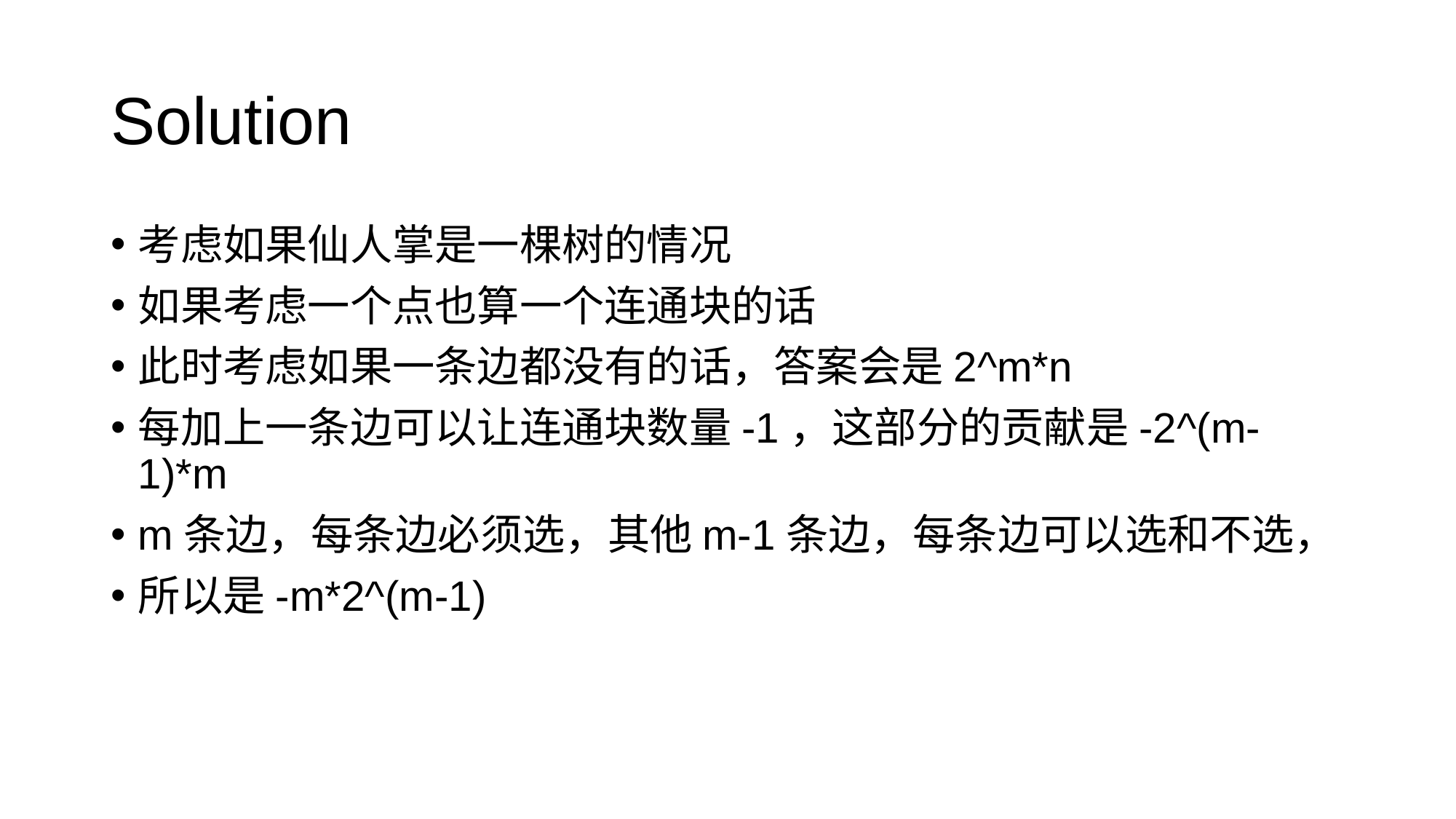

# Solution
考虑如果仙人掌是一棵树的情况
如果考虑一个点也算一个连通块的话
此时考虑如果一条边都没有的话，答案会是2^m*n
每加上一条边可以让连通块数量-1，这部分的贡献是-2^(m-1)*m
m条边，每条边必须选，其他m-1条边，每条边可以选和不选，
所以是-m*2^(m-1)